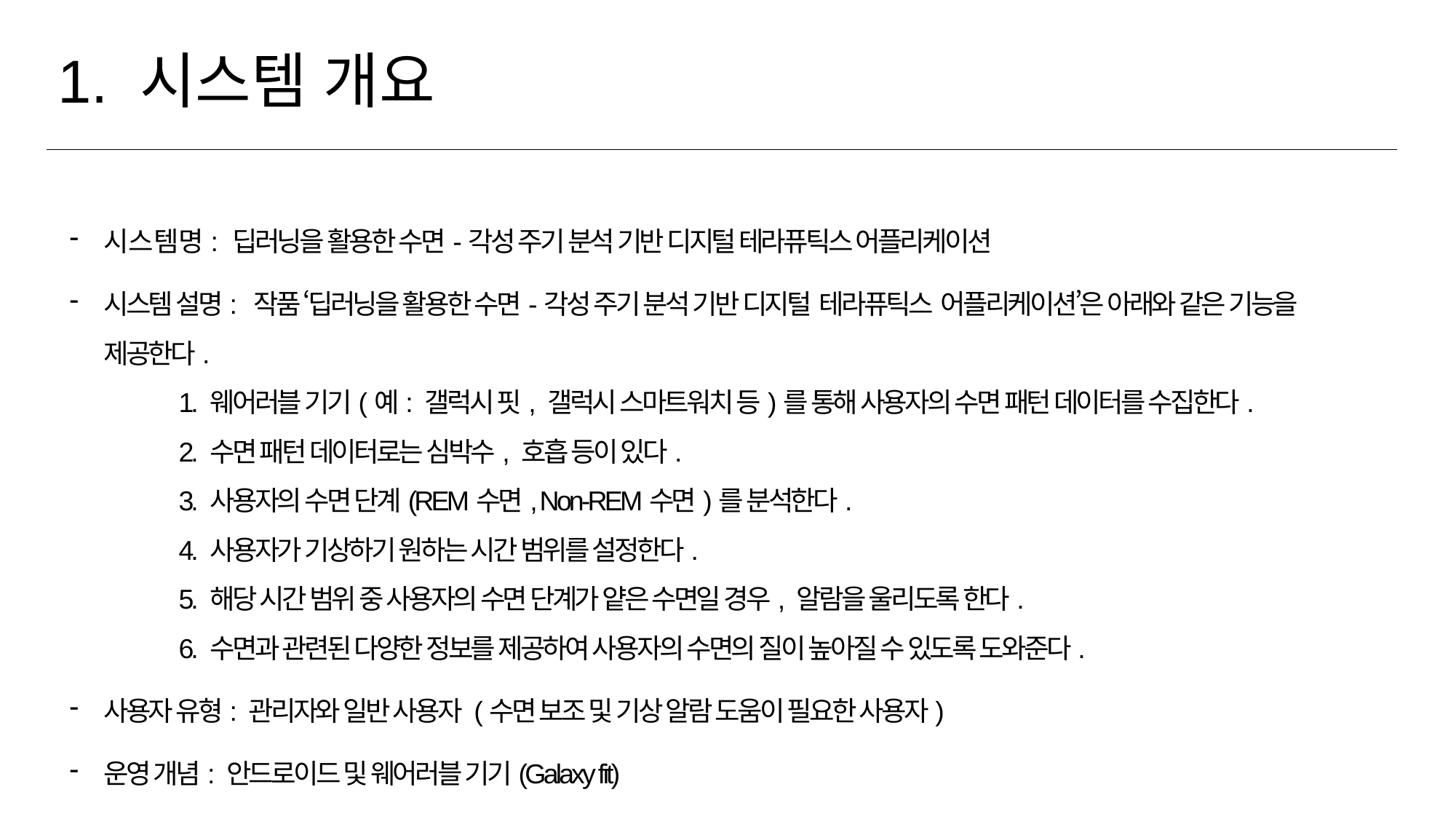

1. 시스템 개요
시스템명: 딥러닝을 활용한 수면-각성 주기 분석 기반 디지털 테라퓨틱스 어플리케이션

시스템 설명:  작품 ‘딥러닝을 활용한 수면-각성 주기 분석 기반 디지털  테라퓨틱스  어플리케이션’은 아래와 같은 기능을 제공한다.
	1. 웨어러블 기기(예: 갤럭시 핏, 갤럭시 스마트워치 등)를 통해 사용자의 수면 패턴 데이터를 수집한다.
	2. 수면 패턴 데이터로는 심박수, 호흡 등이 있다.
	3. 사용자의 수면 단계(REM수면, Non-REM수면)를 분석한다.
	4. 사용자가 기상하기 원하는 시간 범위를 설정한다.
	5. 해당 시간 범위 중 사용자의 수면 단계가 얕은 수면일 경우, 알람을 울리도록 한다.
	6. 수면과 관련된 다양한 정보를 제공하여 사용자의 수면의 질이 높아질 수 있도록 도와준다.

사용자 유형: 관리자와 일반 사용자 (수면 보조 및 기상 알람 도움이 필요한 사용자)

운영 개념: 안드로이드 및 웨어러블 기기(Galaxy fit)